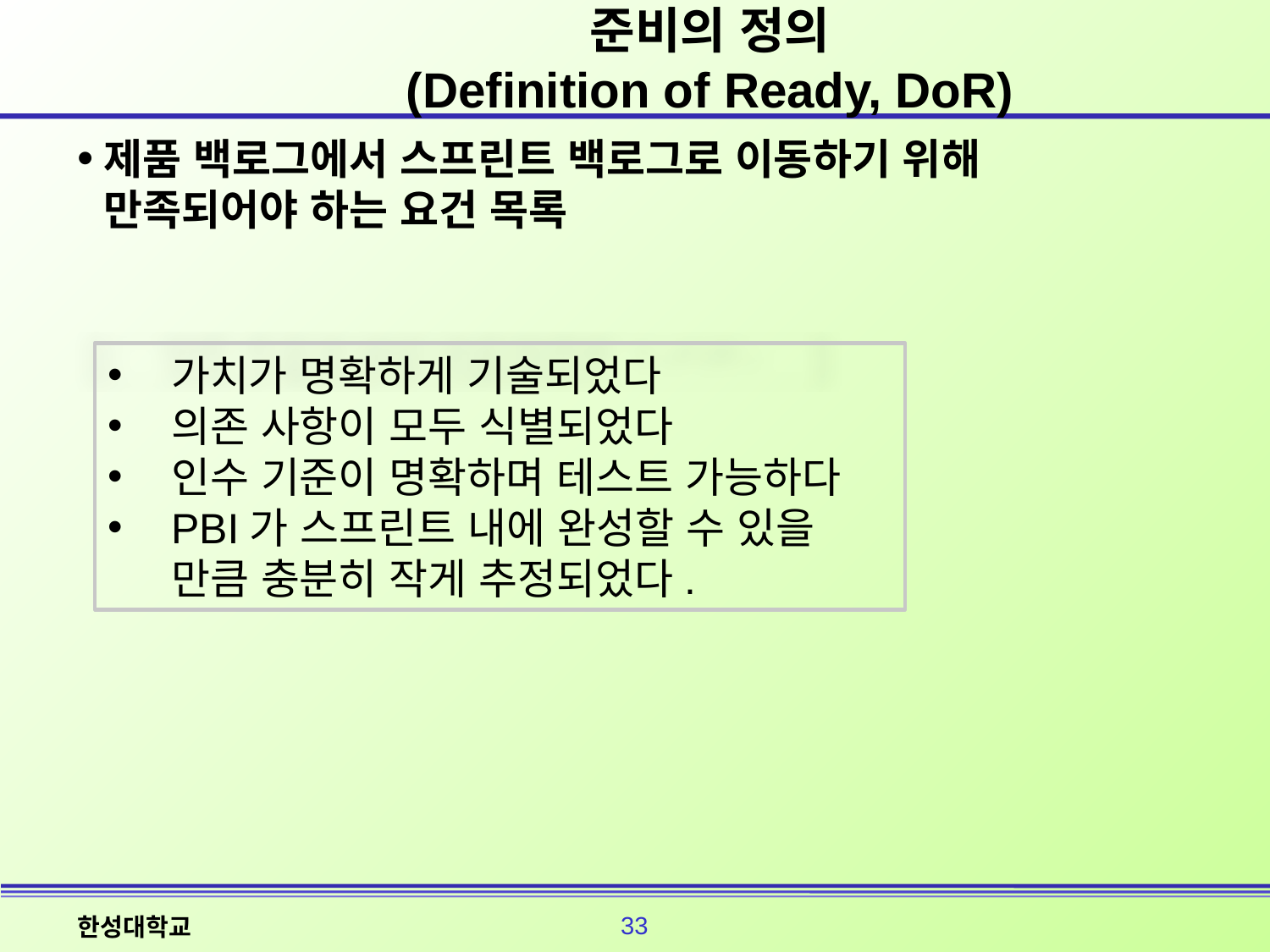

# 준비의 정의 (Definition of Ready, DoR)
제품 백로그에서 스프린트 백로그로 이동하기 위해 만족되어야 하는 요건 목록
가치가 명확하게 기술되었다
의존 사항이 모두 식별되었다
인수 기준이 명확하며 테스트 가능하다
PBI가 스프린트 내에 완성할 수 있을 만큼 충분히 작게 추정되었다.